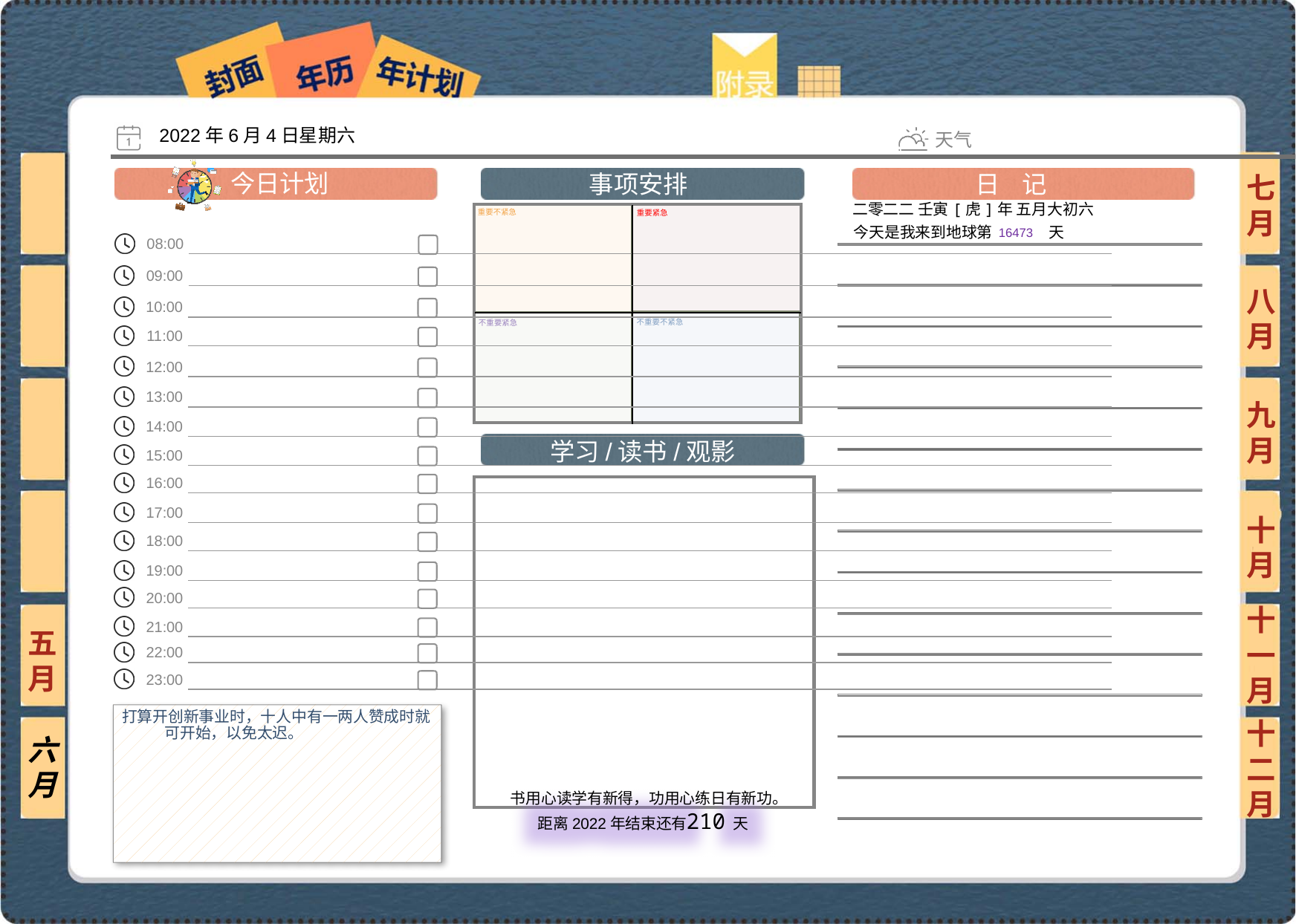

2022年6月4日星期六
七月
二零二二 壬寅[虎]年 五月大初六
16473
八月
九月
十月
十一月
五月
打算开创新事业时，十人中有一两人赞成时就可开始，以免太迟。

六月
十二月
210
 书用心读学有新得，功用心练日有新功。